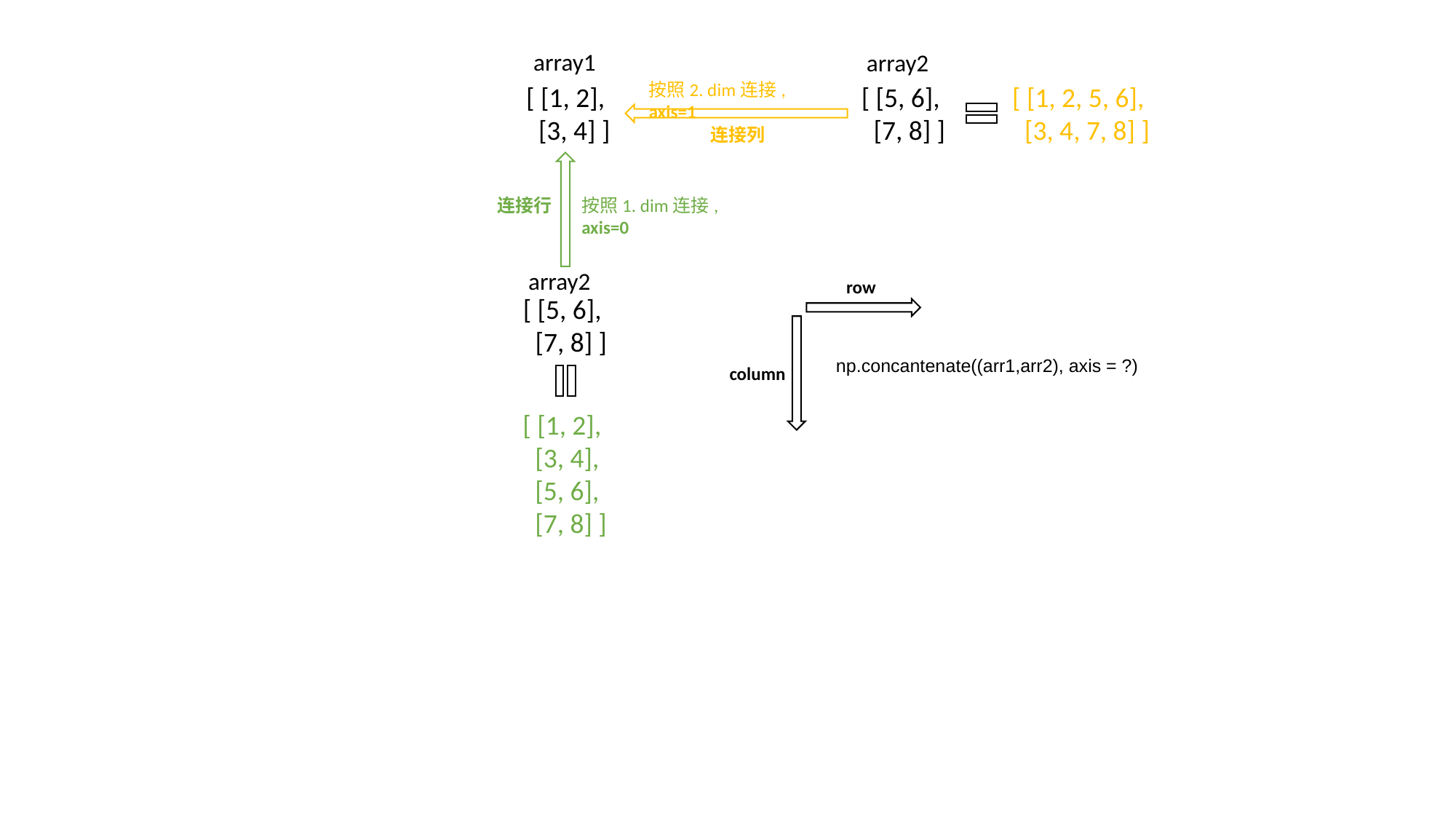

array1
array2
按照2. dim连接, axis=1
[ [1, 2],
  [3, 4] ]
[ [1, 2, 5, 6],
  [3, 4, 7, 8] ]
[ [5, 6],
  [7, 8] ]

连接列
按照1. dim连接, axis=0
连接行

array2
row
[ [5, 6],
  [7, 8] ]

np.concantenate((arr1,arr2), axis = ?)
column

[ [1, 2],
  [3, 4],
  [5, 6],
  [7, 8] ]